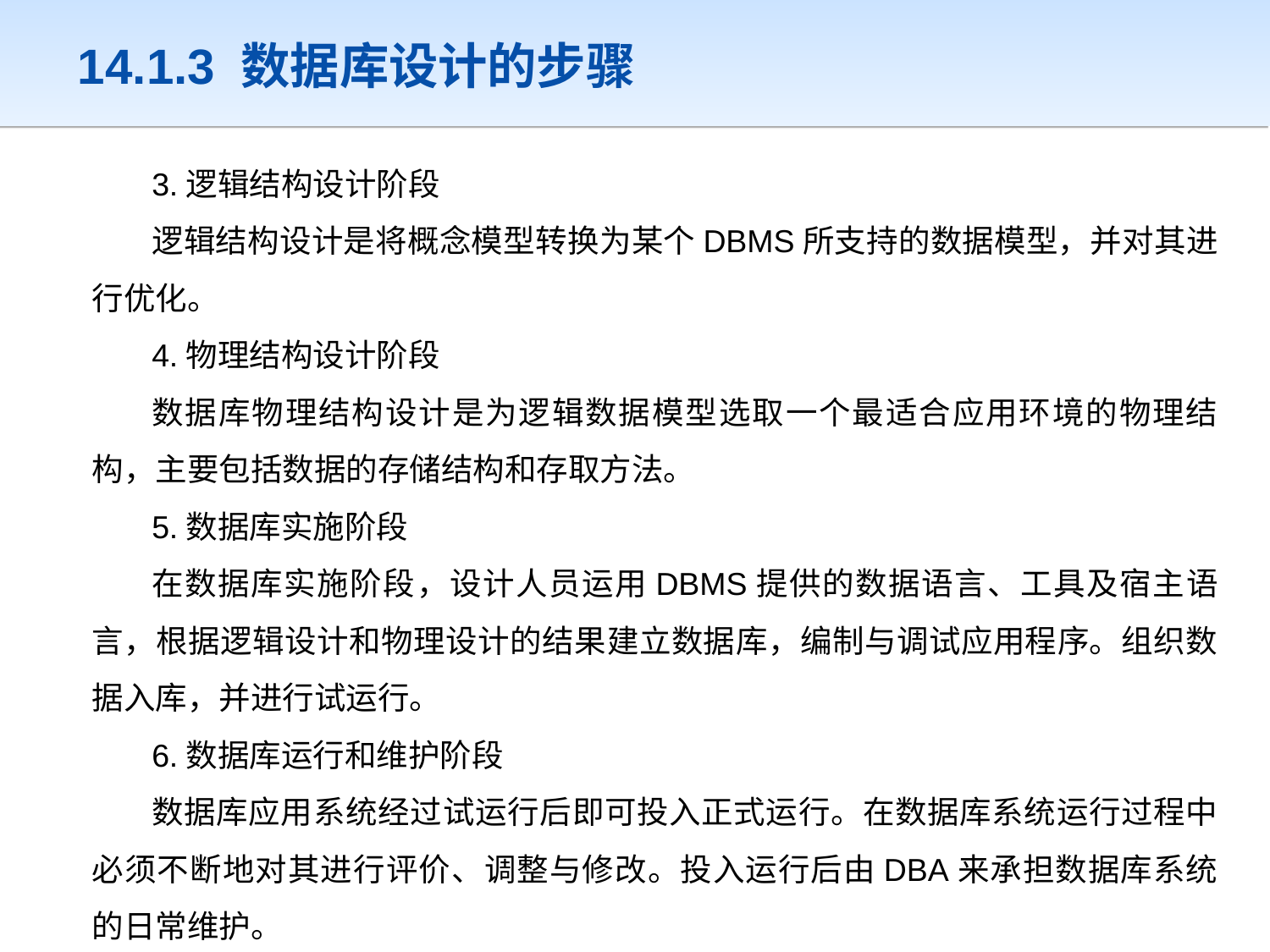

# 14.1.3 数据库设计的步骤
3.逻辑结构设计阶段
逻辑结构设计是将概念模型转换为某个DBMS所支持的数据模型，并对其进行优化。
4.物理结构设计阶段
数据库物理结构设计是为逻辑数据模型选取一个最适合应用环境的物理结构，主要包括数据的存储结构和存取方法。
5.数据库实施阶段
在数据库实施阶段，设计人员运用DBMS提供的数据语言、工具及宿主语言，根据逻辑设计和物理设计的结果建立数据库，编制与调试应用程序。组织数据入库，并进行试运行。
6.数据库运行和维护阶段
数据库应用系统经过试运行后即可投入正式运行。在数据库系统运行过程中必须不断地对其进行评价、调整与修改。投入运行后由DBA来承担数据库系统的日常维护。